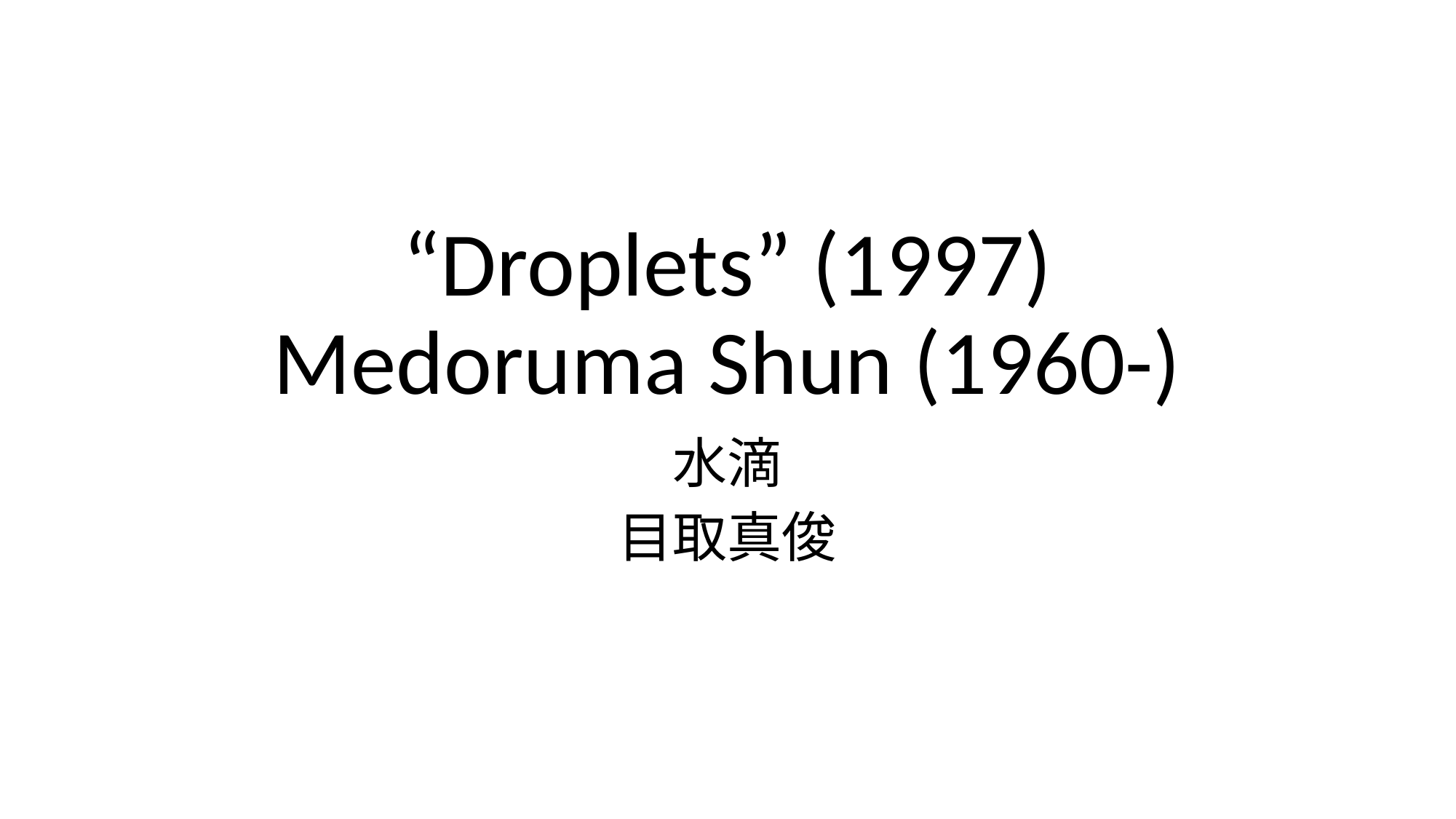

# “Droplets” (1997) Medoruma Shun (1960-)
水滴
目取真俊